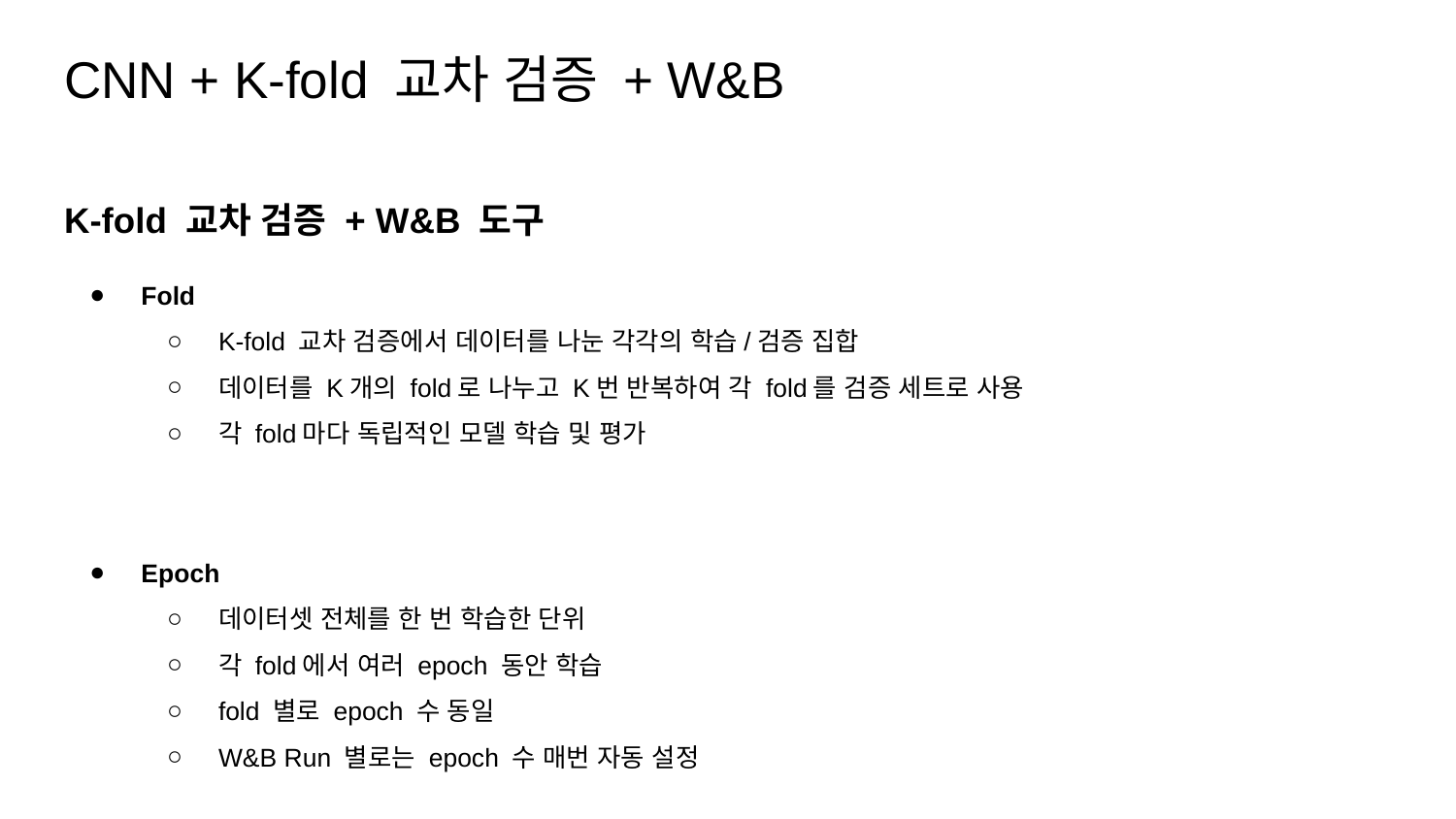

# CNN + K-fold 교차 검증 + W&B

K-fold 교차 검증 + W&B 도구
Fold
K-fold 교차 검증에서 데이터를 나눈 각각의 학습/검증 집합
데이터를 K개의 fold로 나누고 K번 반복하여 각 fold를 검증 세트로 사용
각 fold마다 독립적인 모델 학습 및 평가

Epoch
데이터셋 전체를 한 번 학습한 단위
각 fold에서 여러 epoch 동안 학습
fold 별로 epoch 수 동일
W&B Run 별로는 epoch 수 매번 자동 설정